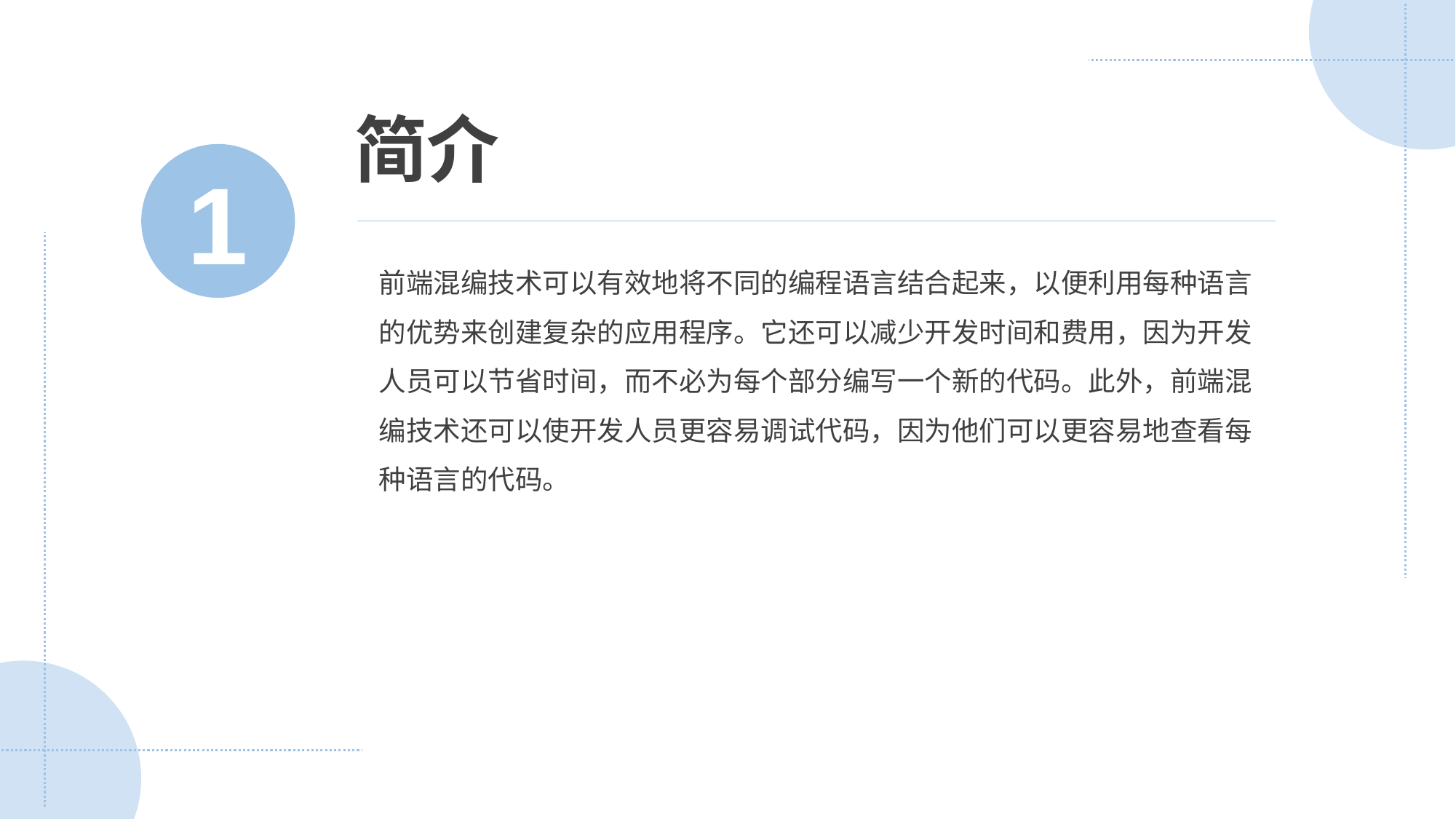

简介
1
前端混编技术可以有效地将不同的编程语言结合起来，以便利用每种语言的优势来创建复杂的应用程序。它还可以减少开发时间和费用，因为开发人员可以节省时间，而不必为每个部分编写一个新的代码。此外，前端混编技术还可以使开发人员更容易调试代码，因为他们可以更容易地查看每种语言的代码。